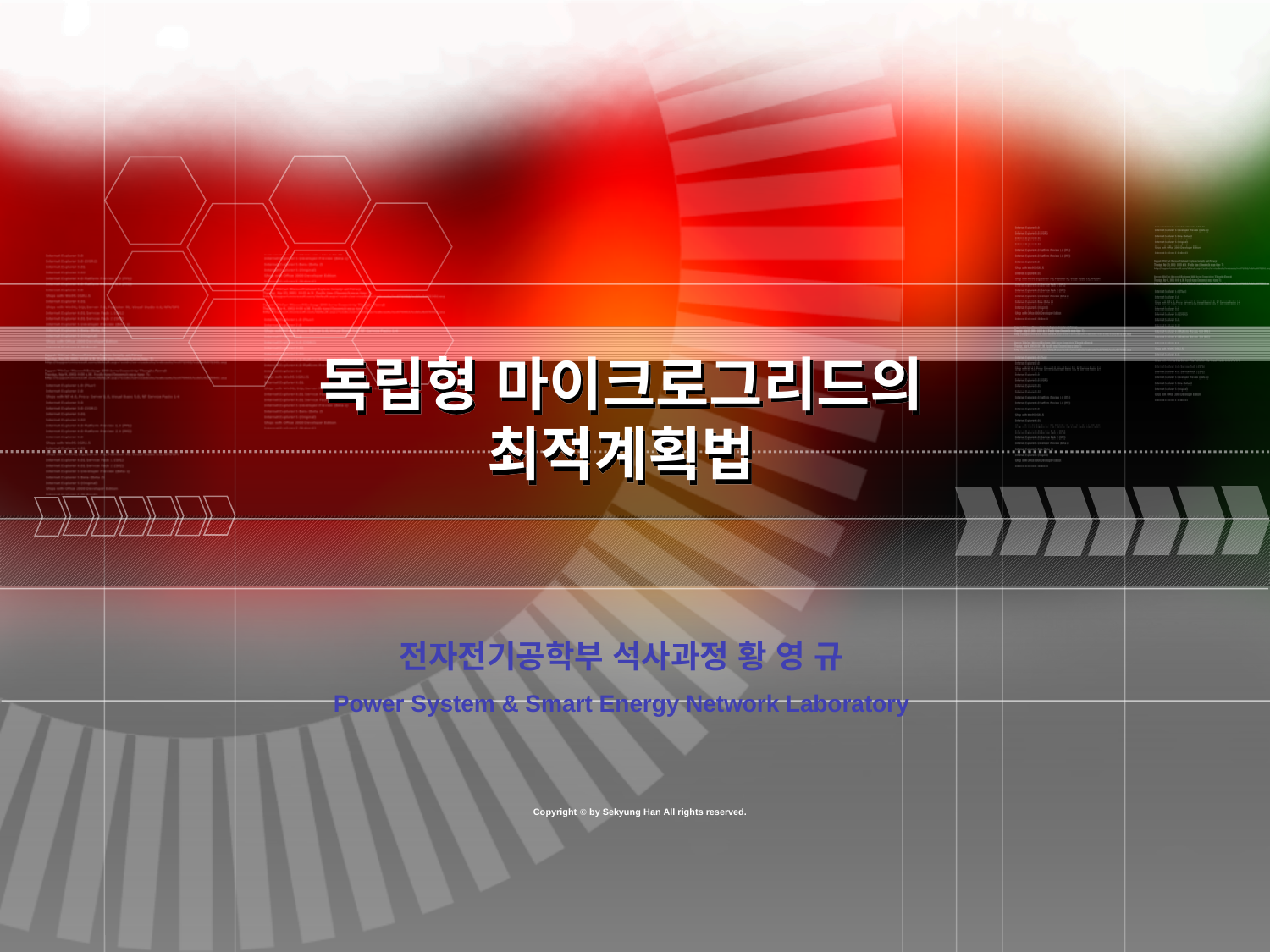

독립형 마이크로그리드의 최적계획법
전자전기공학부 석사과정 황 영 규
Power System & Smart Energy Network Laboratory

Copyright © by Sekyung Han All rights reserved.